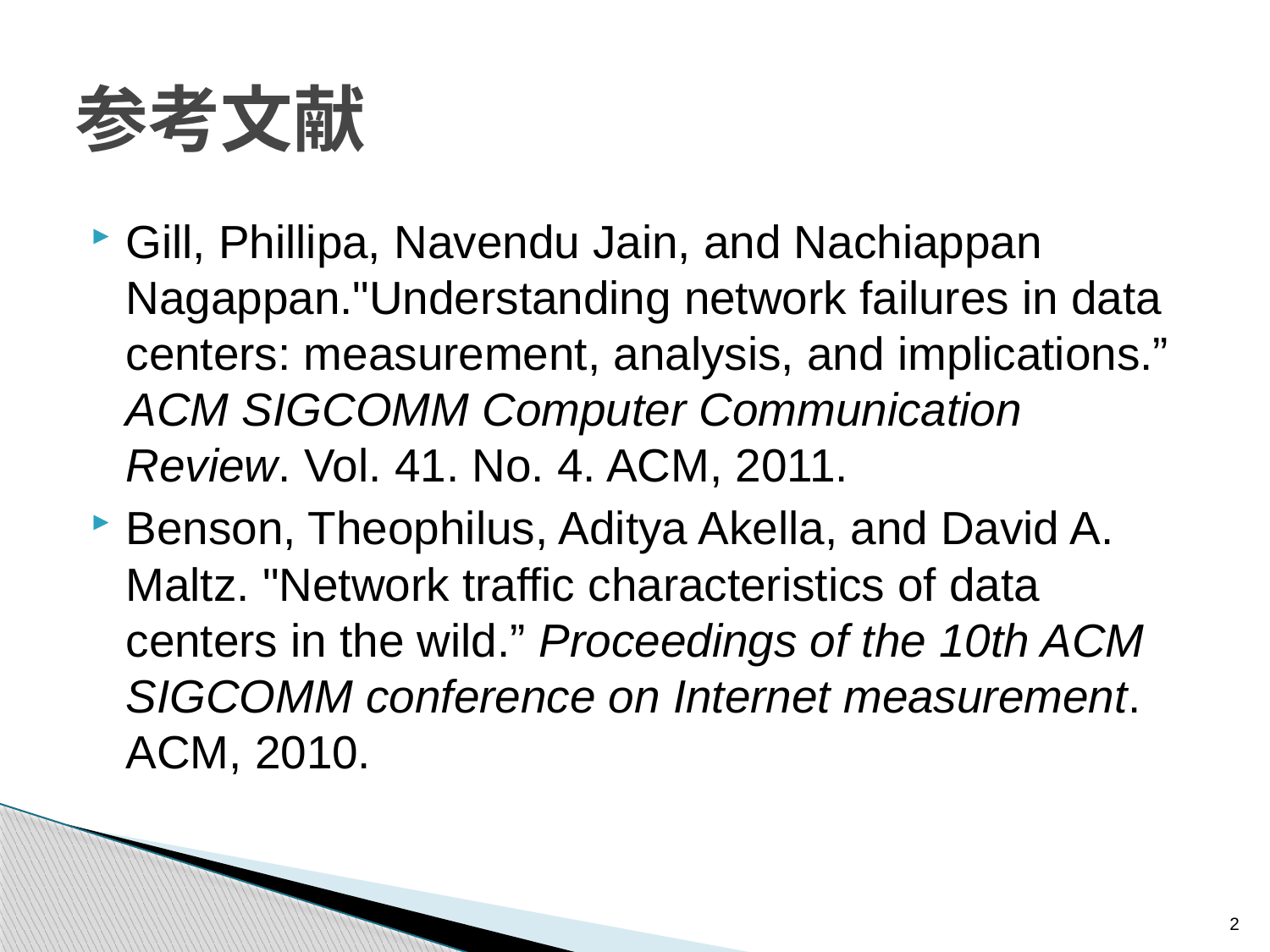

# 参考文献
Gill, Phillipa, Navendu Jain, and Nachiappan Nagappan."Understanding network failures in data centers: measurement, analysis, and implications.” ACM SIGCOMM Computer Communication Review. Vol. 41. No. 4. ACM, 2011.
Benson, Theophilus, Aditya Akella, and David A. Maltz. "Network traffic characteristics of data centers in the wild.” Proceedings of the 10th ACM SIGCOMM conference on Internet measurement. ACM, 2010.

2